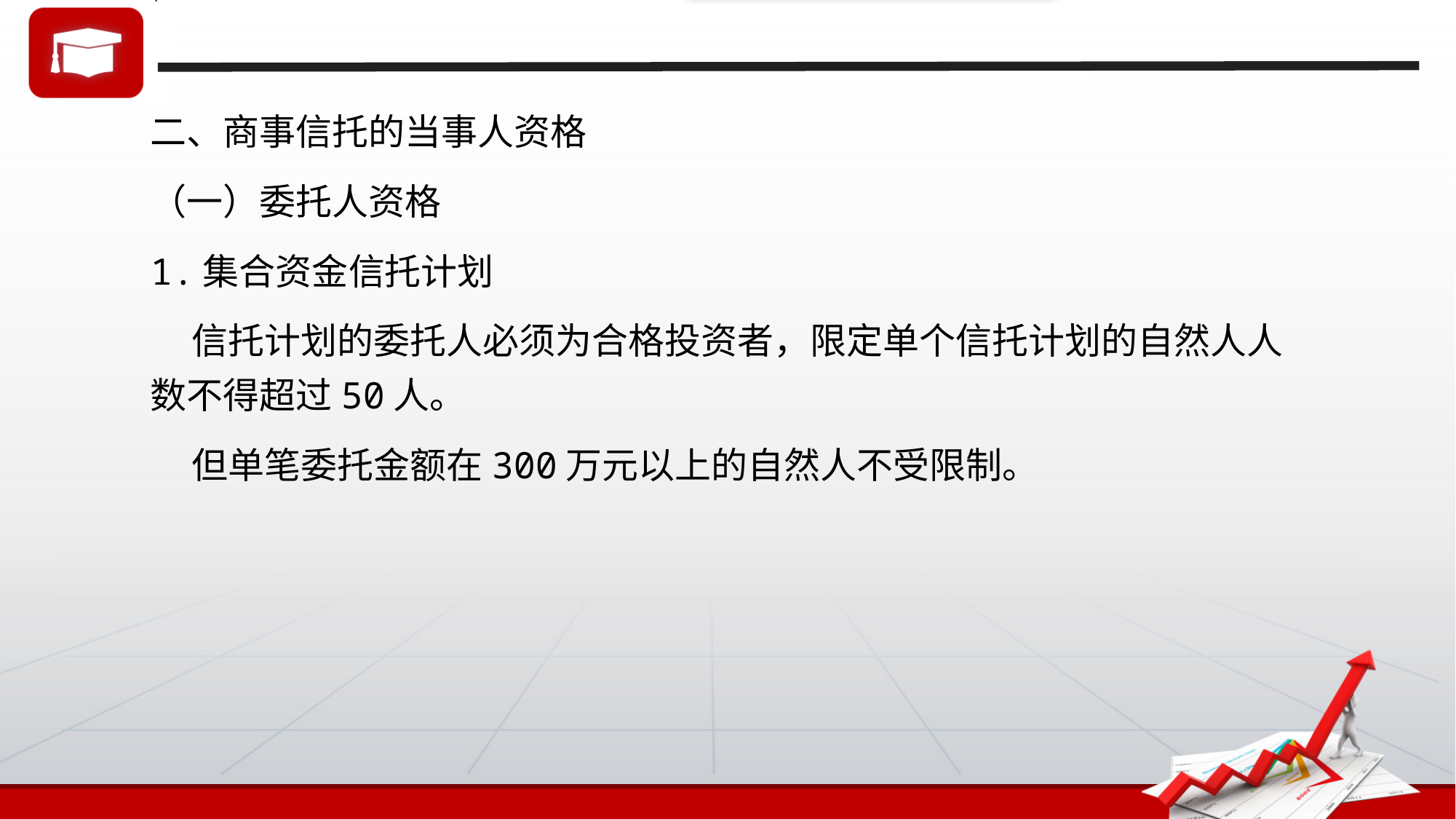

二、商事信托的当事人资格
（一）委托人资格
1.集合资金信托计划
    信托计划的委托人必须为合格投资者，限定单个信托计划的自然人人数不得超过50人。
    但单笔委托金额在300万元以上的自然人不受限制。